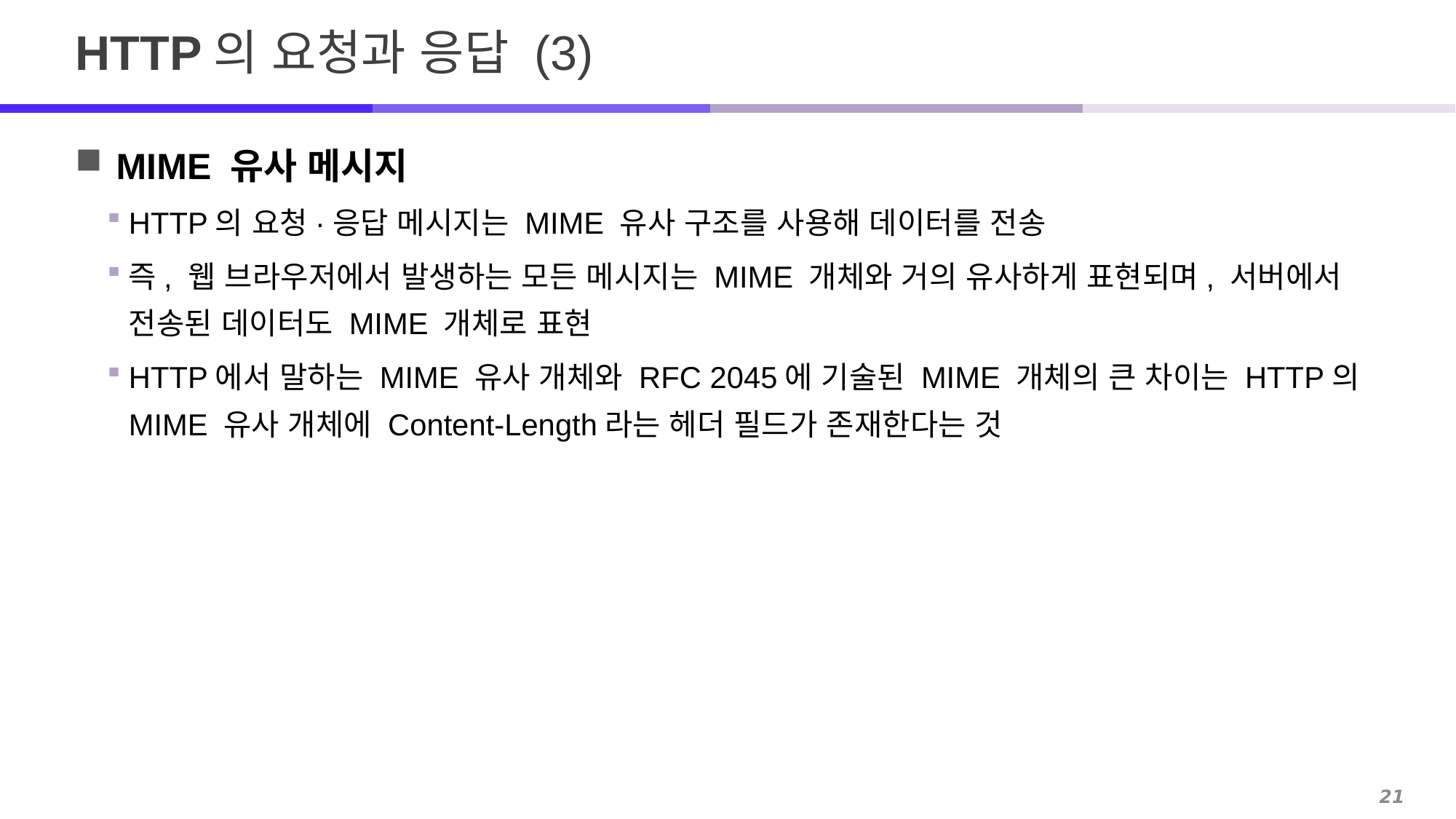

# HTTP의 요청과 응답 (3)
MIME 유사 메시지
HTTP의 요청·응답 메시지는 MIME 유사 구조를 사용해 데이터를 전송
즉, 웹 브라우저에서 발생하는 모든 메시지는 MIME 개체와 거의 유사하게 표현되며, 서버에서 전송된 데이터도 MIME 개체로 표현
HTTP에서 말하는 MIME 유사 개체와 RFC 2045에 기술된 MIME 개체의 큰 차이는 HTTP의 MIME 유사 개체에 Content-Length라는 헤더 필드가 존재한다는 것